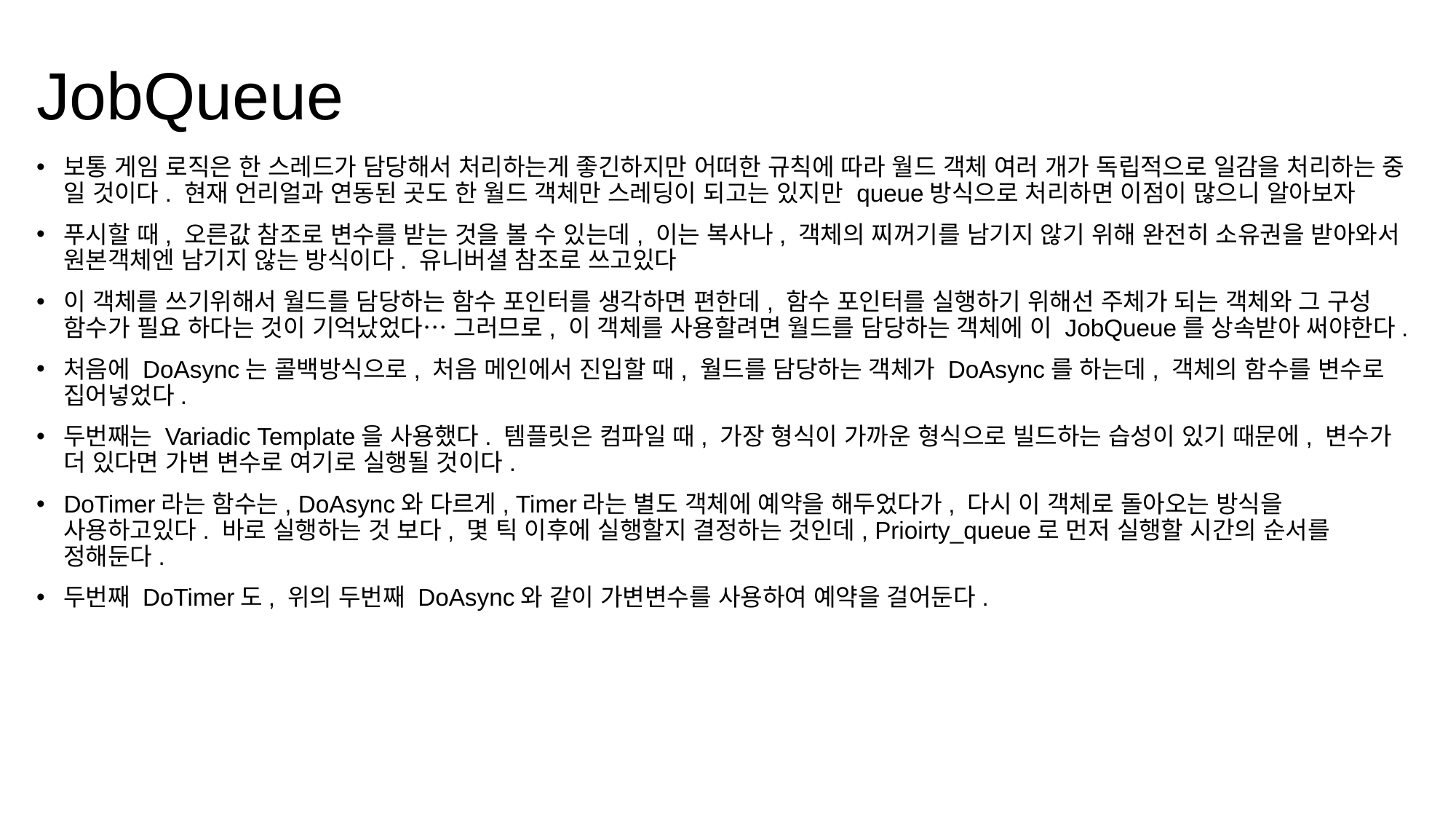

# JobQueue
보통 게임 로직은 한 스레드가 담당해서 처리하는게 좋긴하지만 어떠한 규칙에 따라 월드 객체 여러 개가 독립적으로 일감을 처리하는 중 일 것이다. 현재 언리얼과 연동된 곳도 한 월드 객체만 스레딩이 되고는 있지만 queue방식으로 처리하면 이점이 많으니 알아보자
푸시할 때, 오른값 참조로 변수를 받는 것을 볼 수 있는데, 이는 복사나, 객체의 찌꺼기를 남기지 않기 위해 완전히 소유권을 받아와서 원본객체엔 남기지 않는 방식이다. 유니버셜 참조로 쓰고있다
이 객체를 쓰기위해서 월드를 담당하는 함수 포인터를 생각하면 편한데, 함수 포인터를 실행하기 위해선 주체가 되는 객체와 그 구성 함수가 필요 하다는 것이 기억났었다… 그러므로, 이 객체를 사용할려면 월드를 담당하는 객체에 이 JobQueue를 상속받아 써야한다.
처음에 DoAsync는 콜백방식으로, 처음 메인에서 진입할 때, 월드를 담당하는 객체가 DoAsync를 하는데, 객체의 함수를 변수로 집어넣었다.
두번째는 Variadic Template을 사용했다. 템플릿은 컴파일 때, 가장 형식이 가까운 형식으로 빌드하는 습성이 있기 때문에, 변수가 더 있다면 가변 변수로 여기로 실행될 것이다.
DoTimer라는 함수는, DoAsync와 다르게, Timer라는 별도 객체에 예약을 해두었다가, 다시 이 객체로 돌아오는 방식을 사용하고있다. 바로 실행하는 것 보다, 몇 틱 이후에 실행할지 결정하는 것인데, Prioirty_queue로 먼저 실행할 시간의 순서를 정해둔다.
두번째 DoTimer도, 위의 두번째 DoAsync와 같이 가변변수를 사용하여 예약을 걸어둔다.